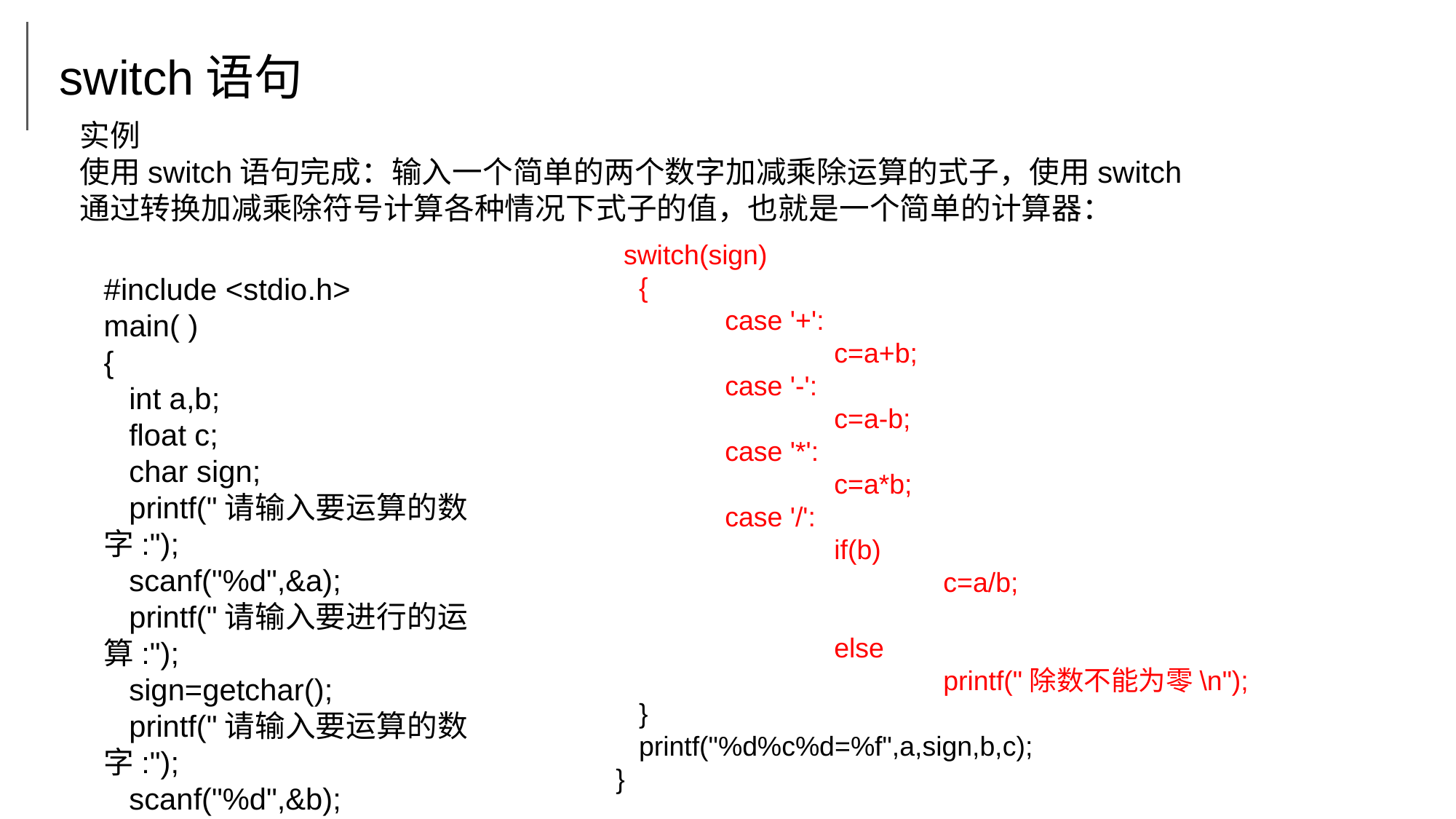

switch语句
实例
使用switch语句完成：输入一个简单的两个数字加减乘除运算的式子，使用switch通过转换加减乘除符号计算各种情况下式子的值，也就是一个简单的计算器：

 switch(sign)
   {
   	case '+':
   		c=a+b;
   	case '-':
   		c=a-b;
   	case '*':
   		c=a*b;
   	case '/':
   		if(b)
   			c=a/b;

		else
			printf("除数不能为零\n");
   }
   printf("%d%c%d=%f",a,sign,b,c);
}
#include <stdio.h>
main( )
{
   int a,b;
   float c;
   char sign;
   printf("请输入要运算的数字:");
   scanf("%d",&a);
   printf("请输入要进行的运算:");
   sign=getchar();
   printf("请输入要运算的数字:");
   scanf("%d",&b);